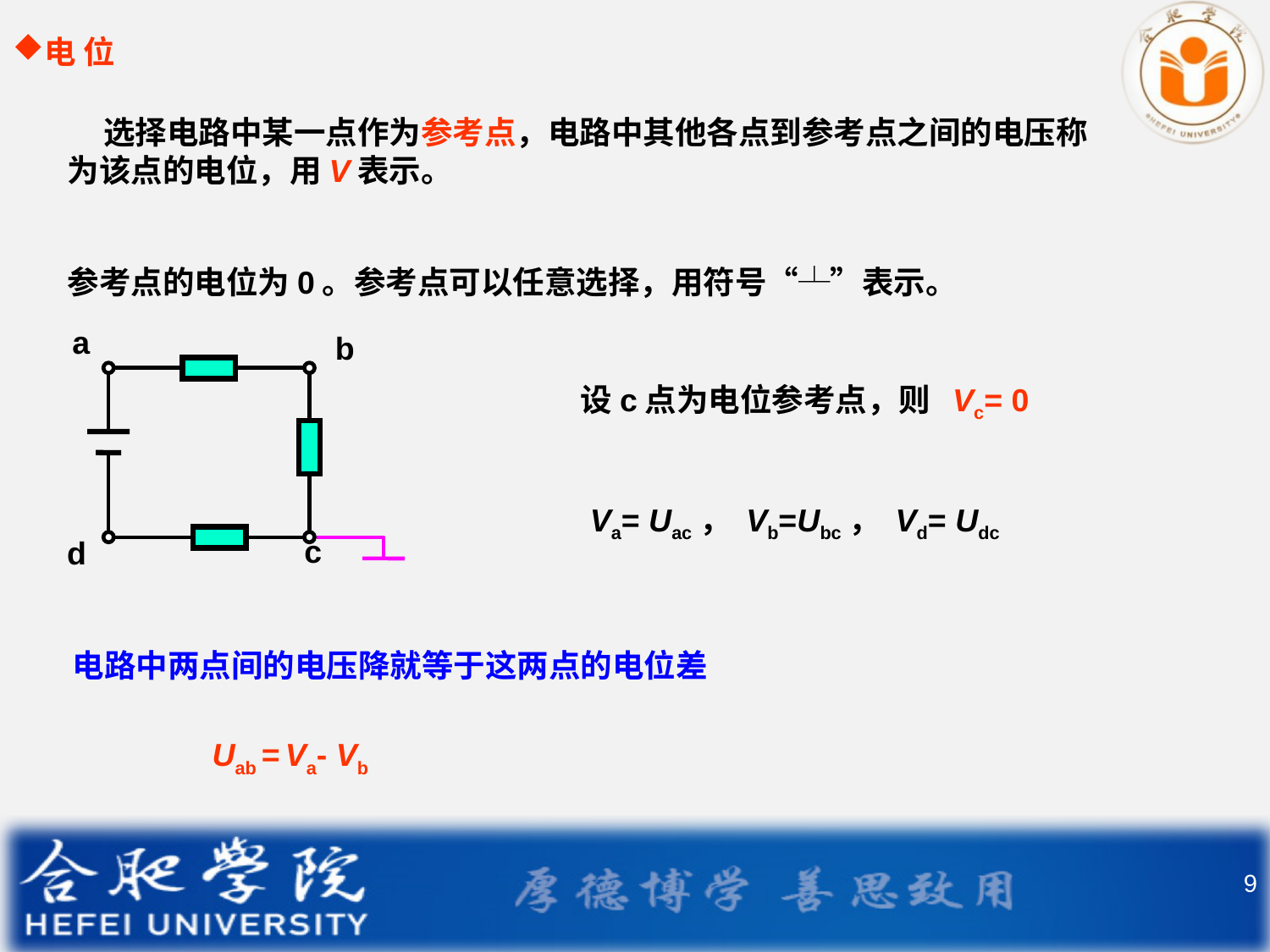

电 位
    选择电路中某一点作为参考点，电路中其他各点到参考点之间的电压称为该点的电位，用V表示。
参考点的电位为0。参考点可以任意选择，用符号“┴”表示。
a
b

c
d

设c点为电位参考点，则  Vc= 0
Va= Uac， Vb=Ubc， Vd= Udc
电路中两点间的电压降就等于这两点的电位差
Uab = Va- Vb
9